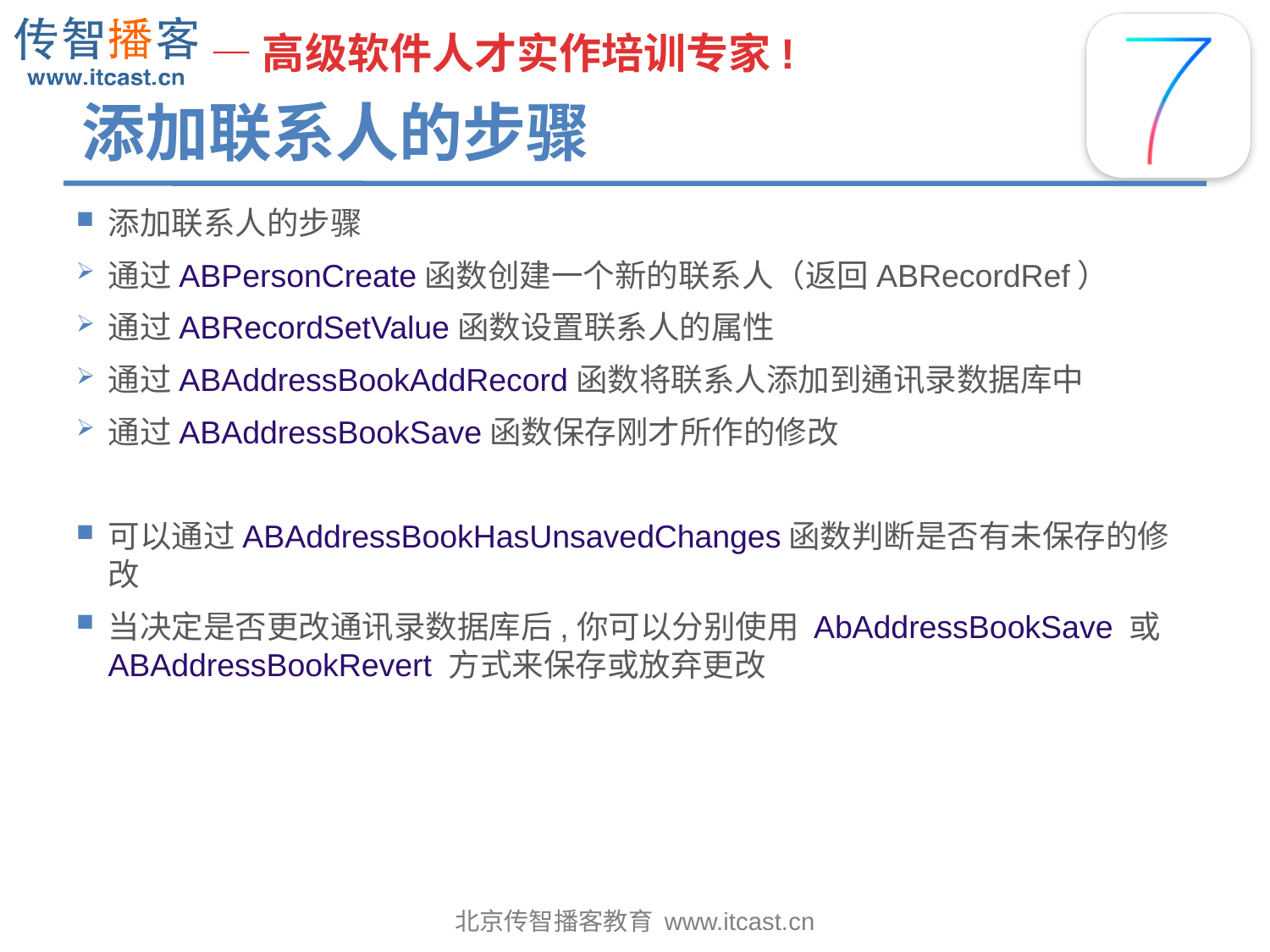

# 添加联系人的步骤
添加联系人的步骤
通过ABPersonCreate函数创建一个新的联系人（返回ABRecordRef）
通过ABRecordSetValue函数设置联系人的属性
通过ABAddressBookAddRecord函数将联系人添加到通讯录数据库中
通过ABAddressBookSave函数保存刚才所作的修改

可以通过ABAddressBookHasUnsavedChanges函数判断是否有未保存的修改
当决定是否更改通讯录数据库后,你可以分别使用 AbAddressBookSave 或 ABAddressBookRevert 方式来保存或放弃更改